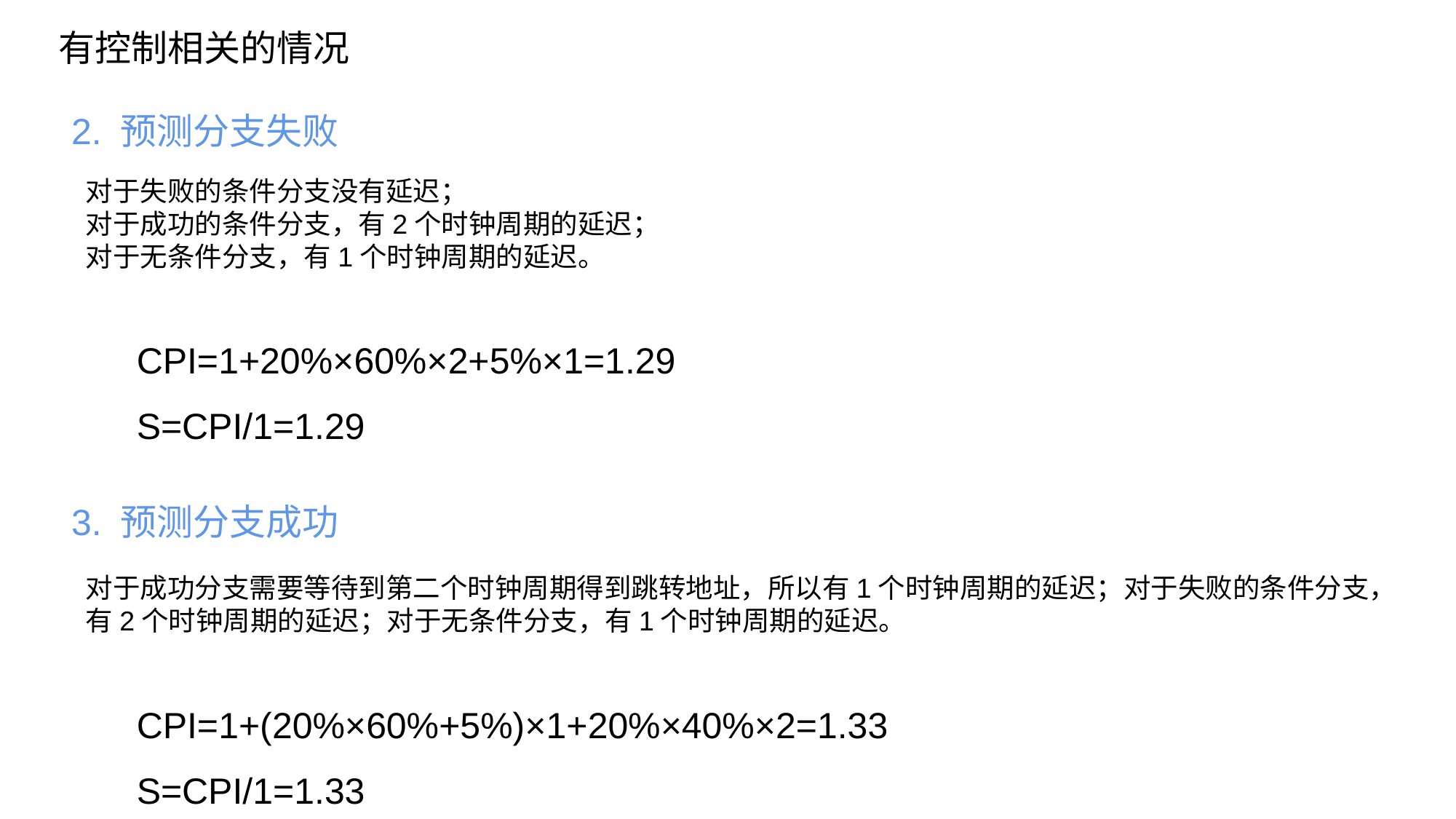

有控制相关的情况
2. 预测分支失败
对于失败的条件分支没有延迟；
对于成功的条件分支，有2个时钟周期的延迟；
对于无条件分支，有1个时钟周期的延迟。

     CPI=1+20%×60%×2+5%×1=1.29
     S=CPI/1=1.29
3. 预测分支成功
对于成功分支需要等待到第二个时钟周期得到跳转地址，所以有1个时钟周期的延迟；对于失败的条件分支，有2个时钟周期的延迟；对于无条件分支，有1个时钟周期的延迟。

     CPI=1+(20%×60%+5%)×1+20%×40%×2=1.33
     S=CPI/1=1.33